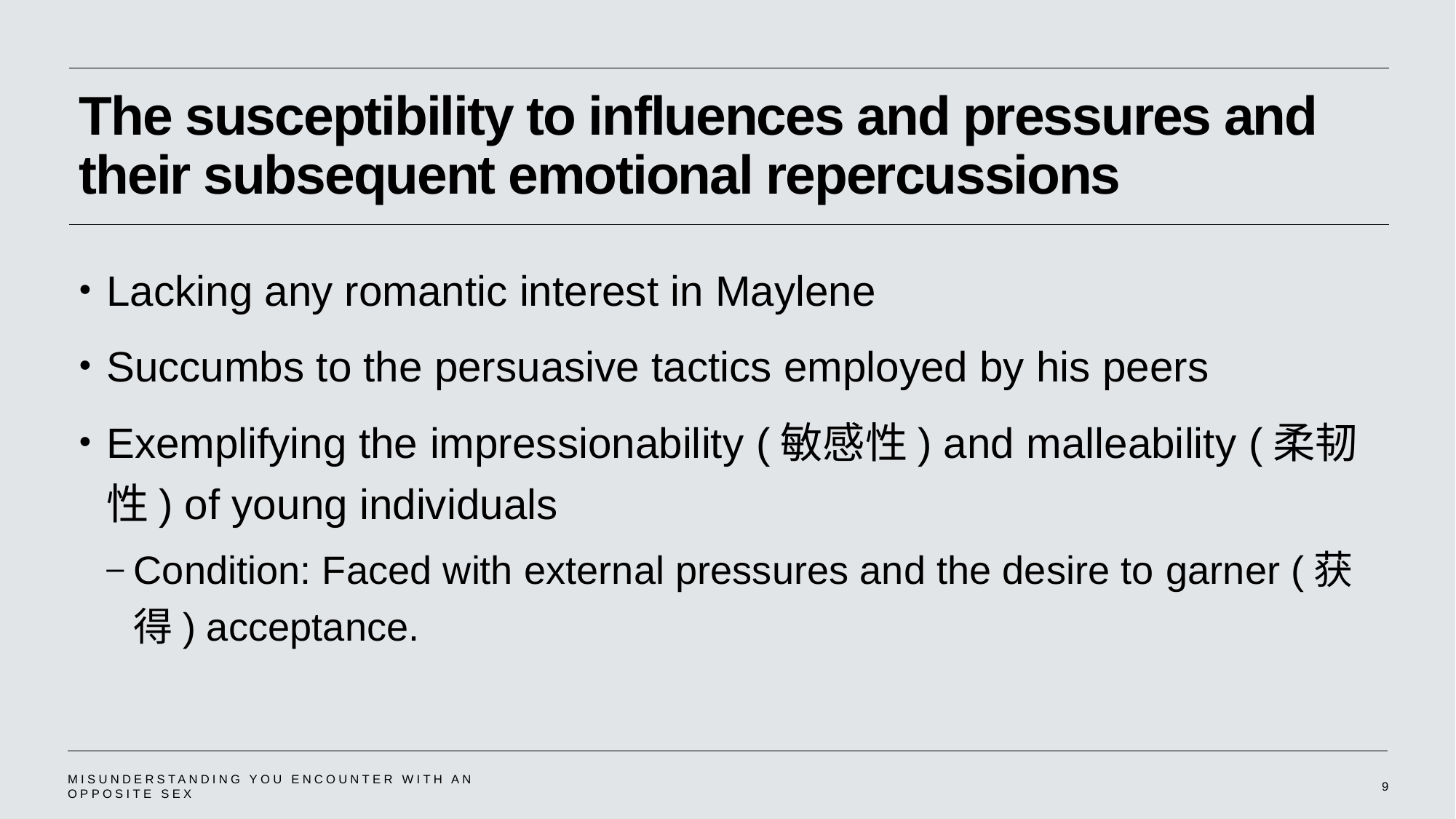

# The susceptibility to influences and pressures and their subsequent emotional repercussions
Lacking any romantic interest in Maylene
Succumbs to the persuasive tactics employed by his peers
Exemplifying the impressionability (敏感性) and malleability (柔韧性) of young individuals
Condition: Faced with external pressures and the desire to garner (获得) acceptance.
Misunderstanding you encounter with an opposite sex
9